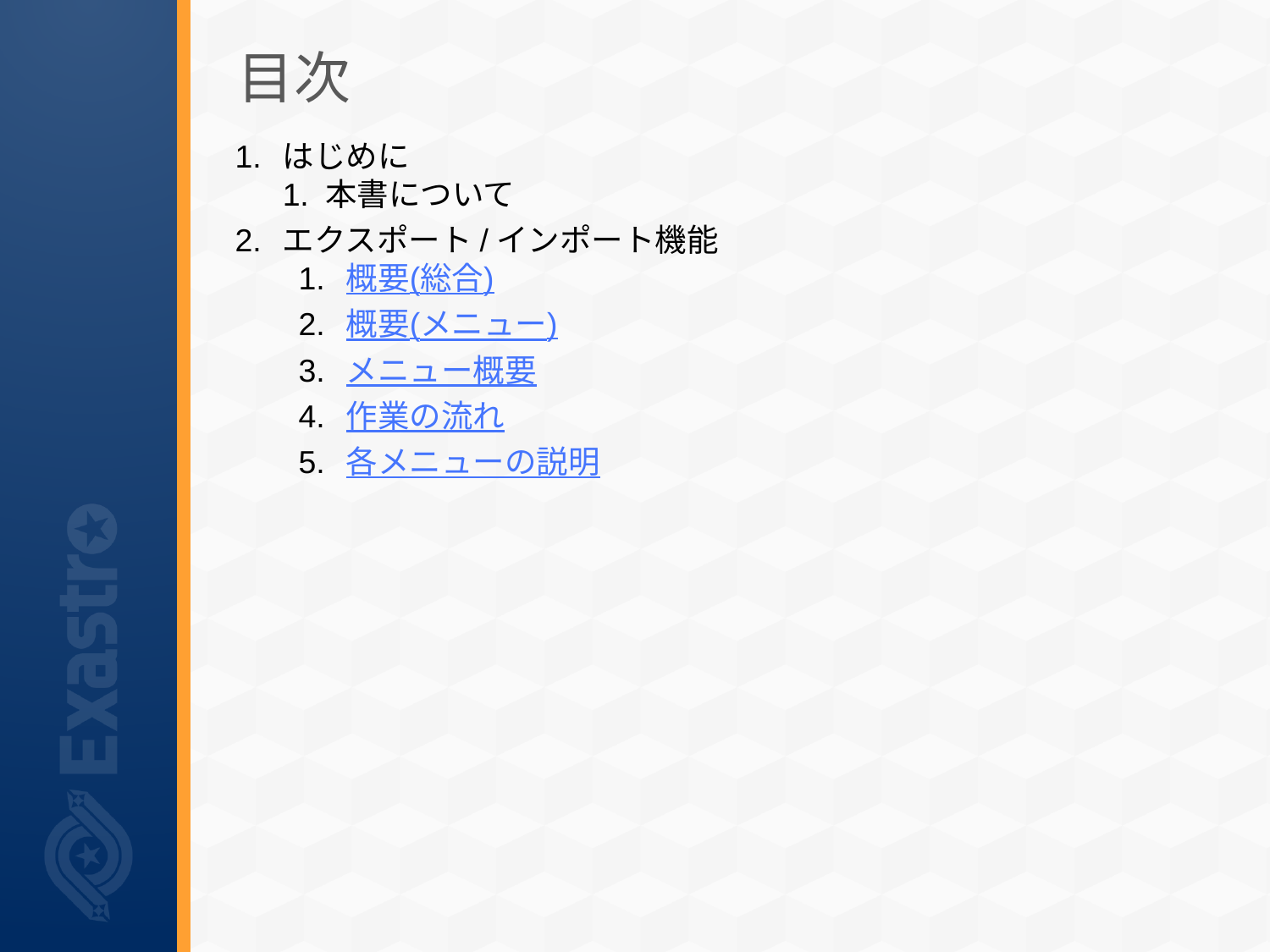

# 目次
はじめに
1. 本書について
エクスポート/インポート機能
概要(総合)
概要(メニュー)
メニュー概要
作業の流れ
各メニューの説明